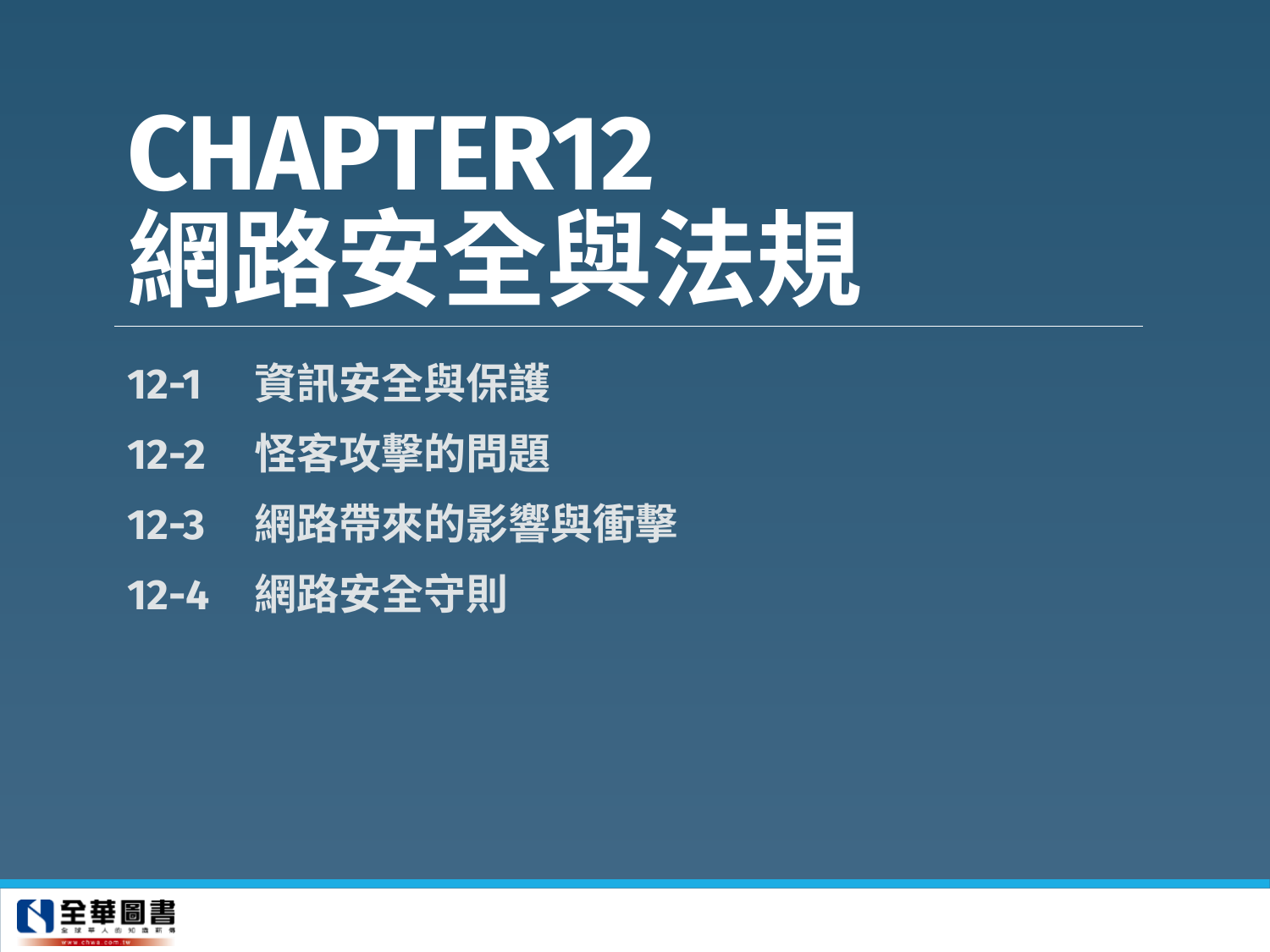

# CHAPTER12 網路安全與法規
12-1	資訊安全與保護
12-2	怪客攻擊的問題
12-3	網路帶來的影響與衝擊
12-4	網路安全守則